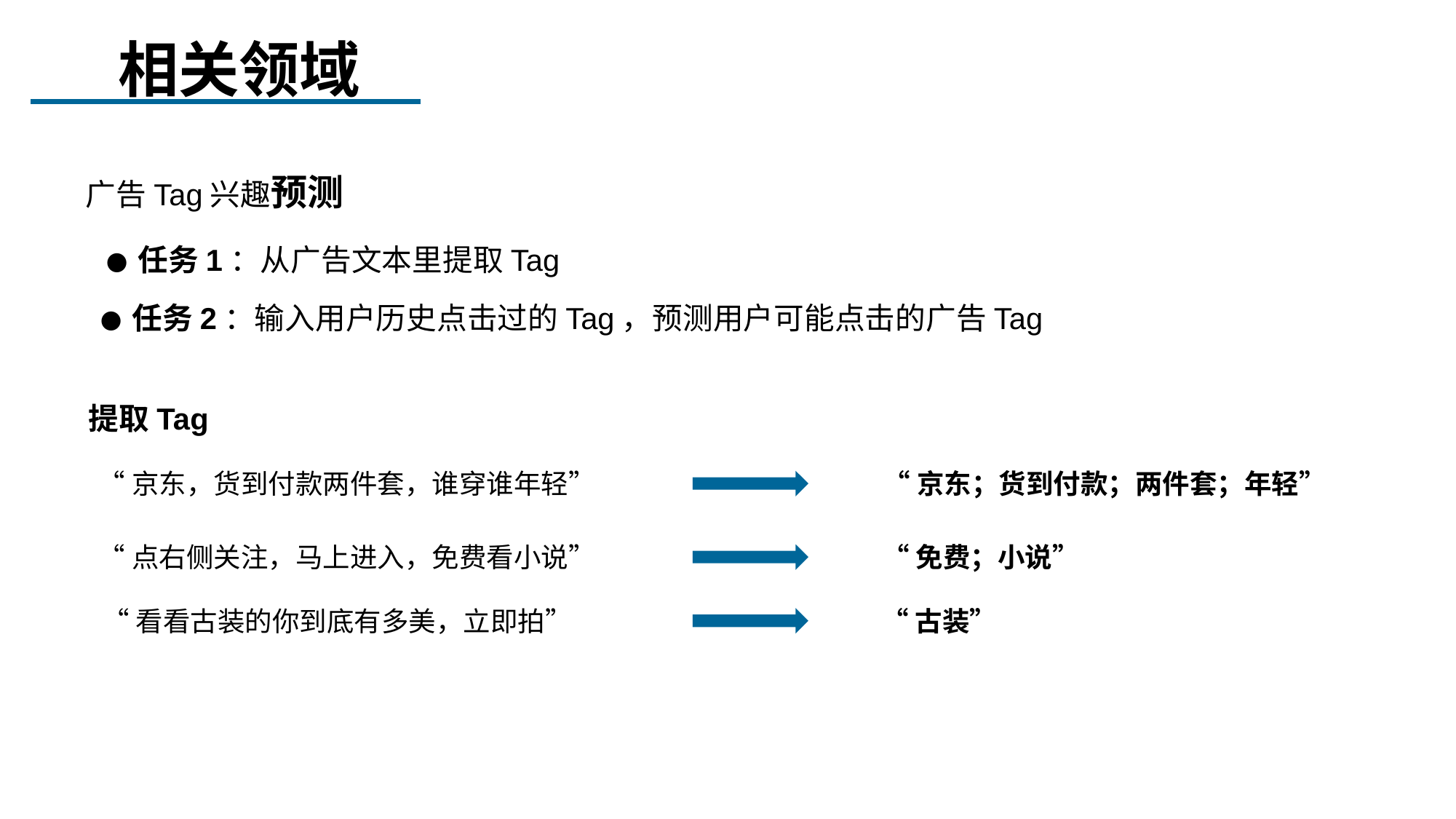

相关领域
广告Tag兴趣预测
● 任务1：从广告文本里提取Tag
● 任务2：输入用户历史点击过的Tag，预测用户可能点击的广告Tag
提取Tag
“京东，货到付款两件套，谁穿谁年轻”
“京东；货到付款；两件套；年轻”

“点右侧关注，马上进入，免费看小说”
“免费；小说”

“看看古装的你到底有多美，立即拍”
“古装”